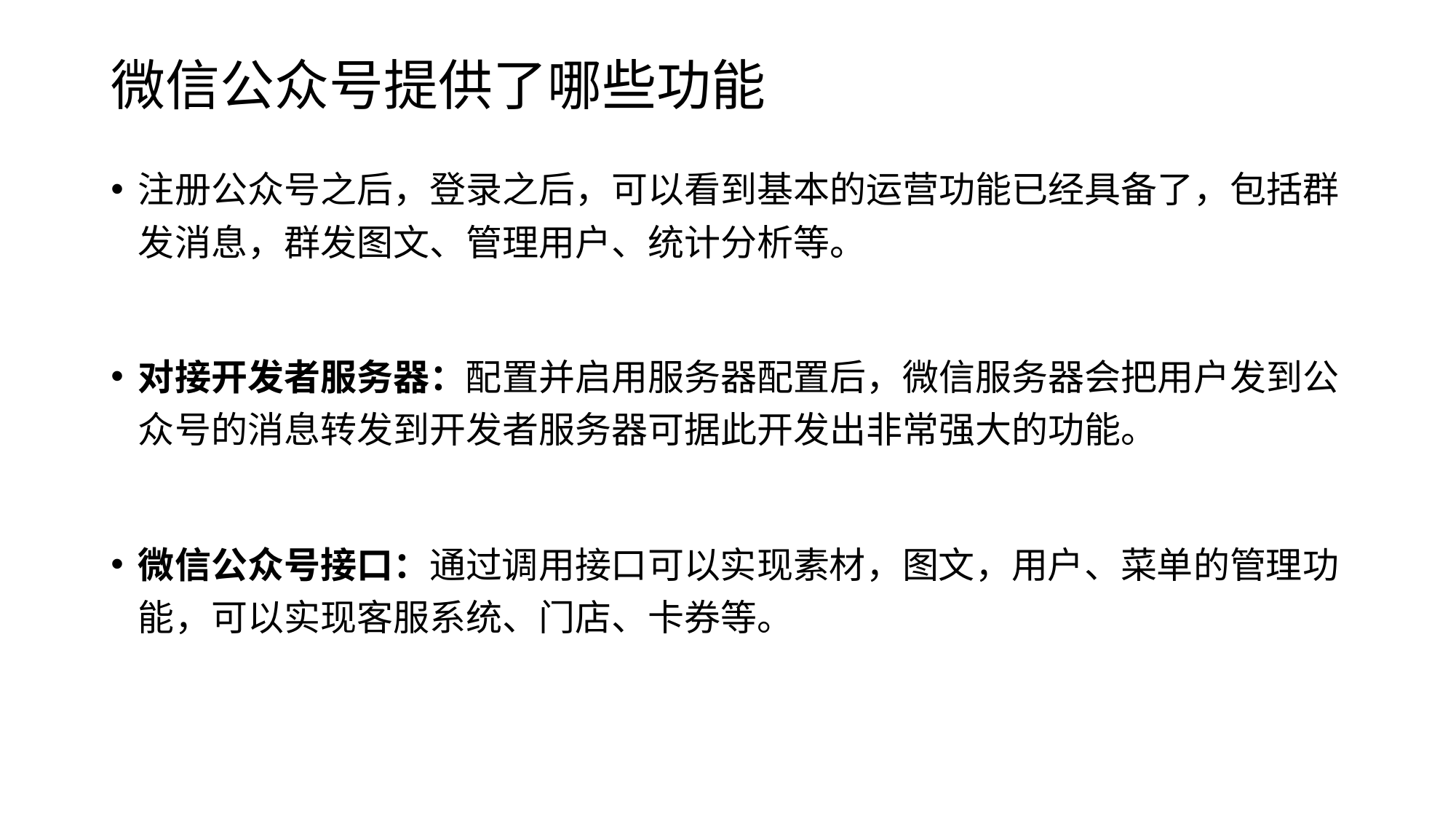

# 微信公众号提供了哪些功能
注册公众号之后，登录之后，可以看到基本的运营功能已经具备了，包括群发消息，群发图文、管理用户、统计分析等。

对接开发者服务器：配置并启用服务器配置后，微信服务器会把用户发到公众号的消息转发到开发者服务器可据此开发出非常强大的功能。

微信公众号接口：通过调用接口可以实现素材，图文，用户、菜单的管理功能，可以实现客服系统、门店、卡券等。